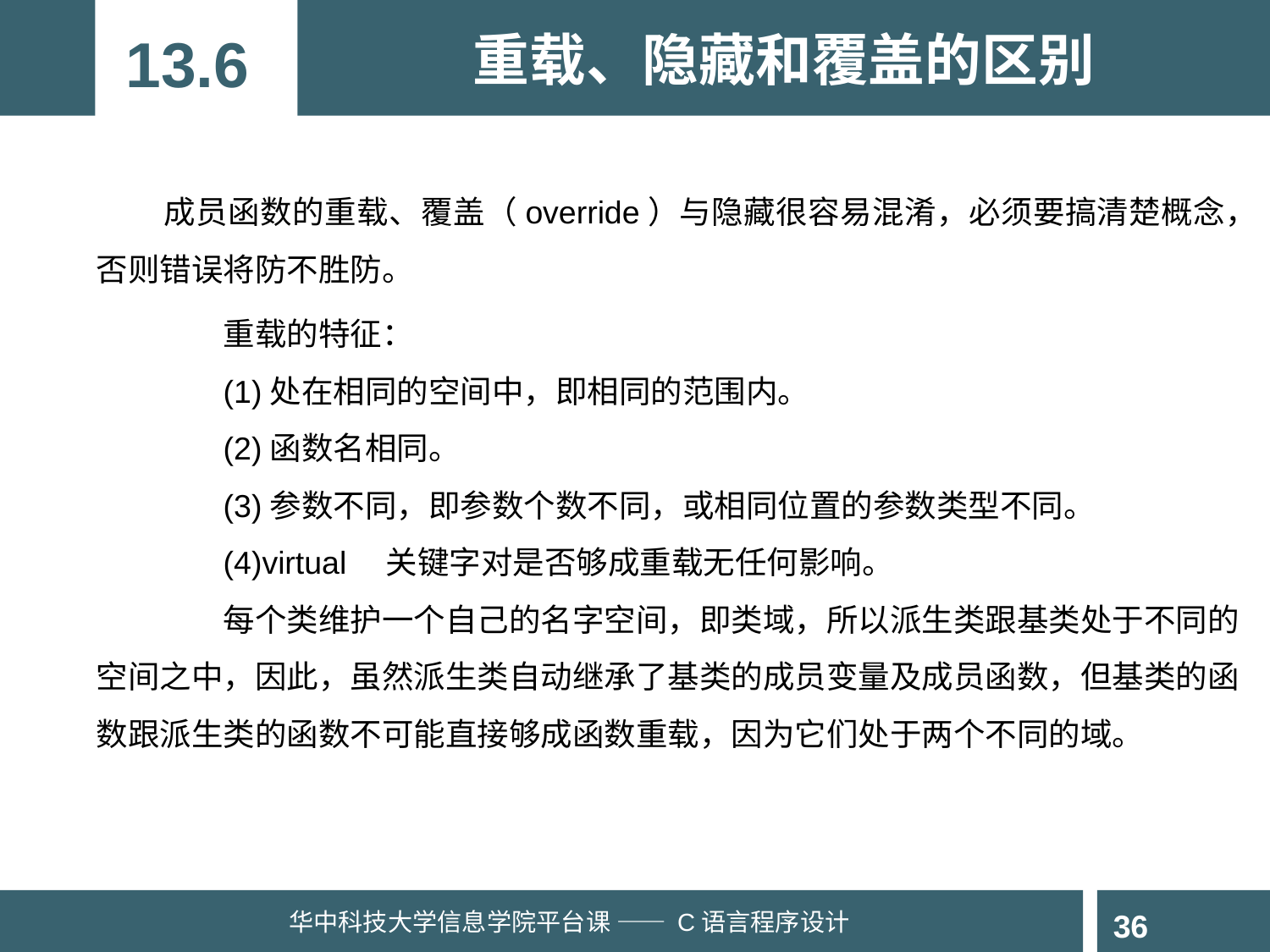

重载、隐藏和覆盖的区别
13.6
   成员函数的重载、覆盖（override）与隐藏很容易混淆，必须要搞清楚概念，否则错误将防不胜防。
	重载的特征：
	(1)处在相同的空间中，即相同的范围内。
	(2)函数名相同。
	(3)参数不同，即参数个数不同，或相同位置的参数类型不同。
	(4)virtual　关键字对是否够成重载无任何影响。
	每个类维护一个自己的名字空间，即类域，所以派生类跟基类处于不同的空间之中，因此，虽然派生类自动继承了基类的成员变量及成员函数，但基类的函数跟派生类的函数不可能直接够成函数重载，因为它们处于两个不同的域。